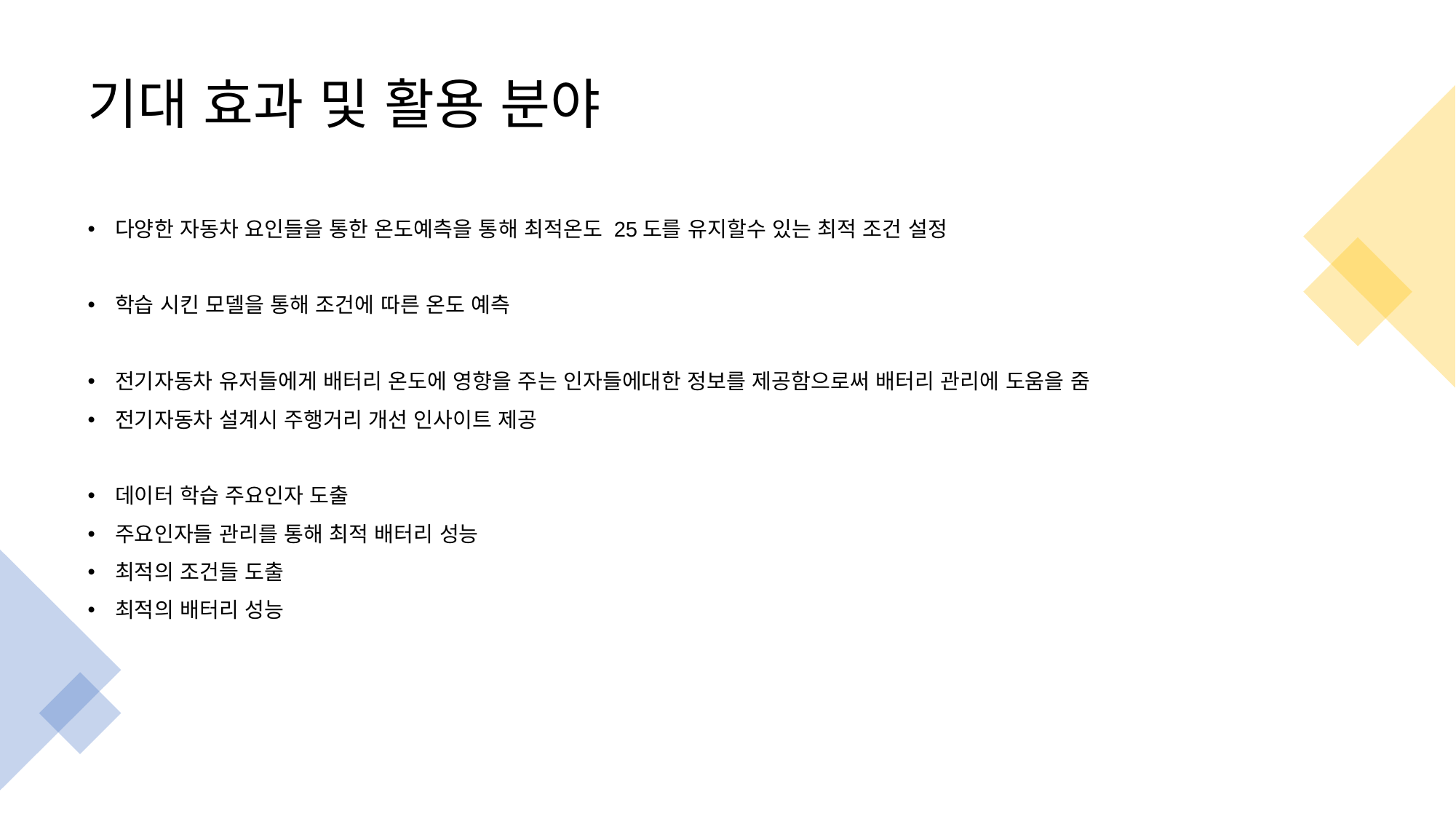

# 기대 효과 및 활용 분야

다양한 자동차 요인들을 통한 온도예측을 통해 최적온도 25도를 유지할수 있는 최적 조건 설정

학습 시킨 모델을 통해 조건에 따른 온도 예측

전기자동차 유저들에게 배터리 온도에 영향을 주는 인자들에대한 정보를 제공함으로써 배터리 관리에 도움을 줌
전기자동차 설계시 주행거리 개선 인사이트 제공

데이터 학습 주요인자 도출
주요인자들 관리를 통해 최적 배터리 성능
최적의 조건들 도출
최적의 배터리 성능